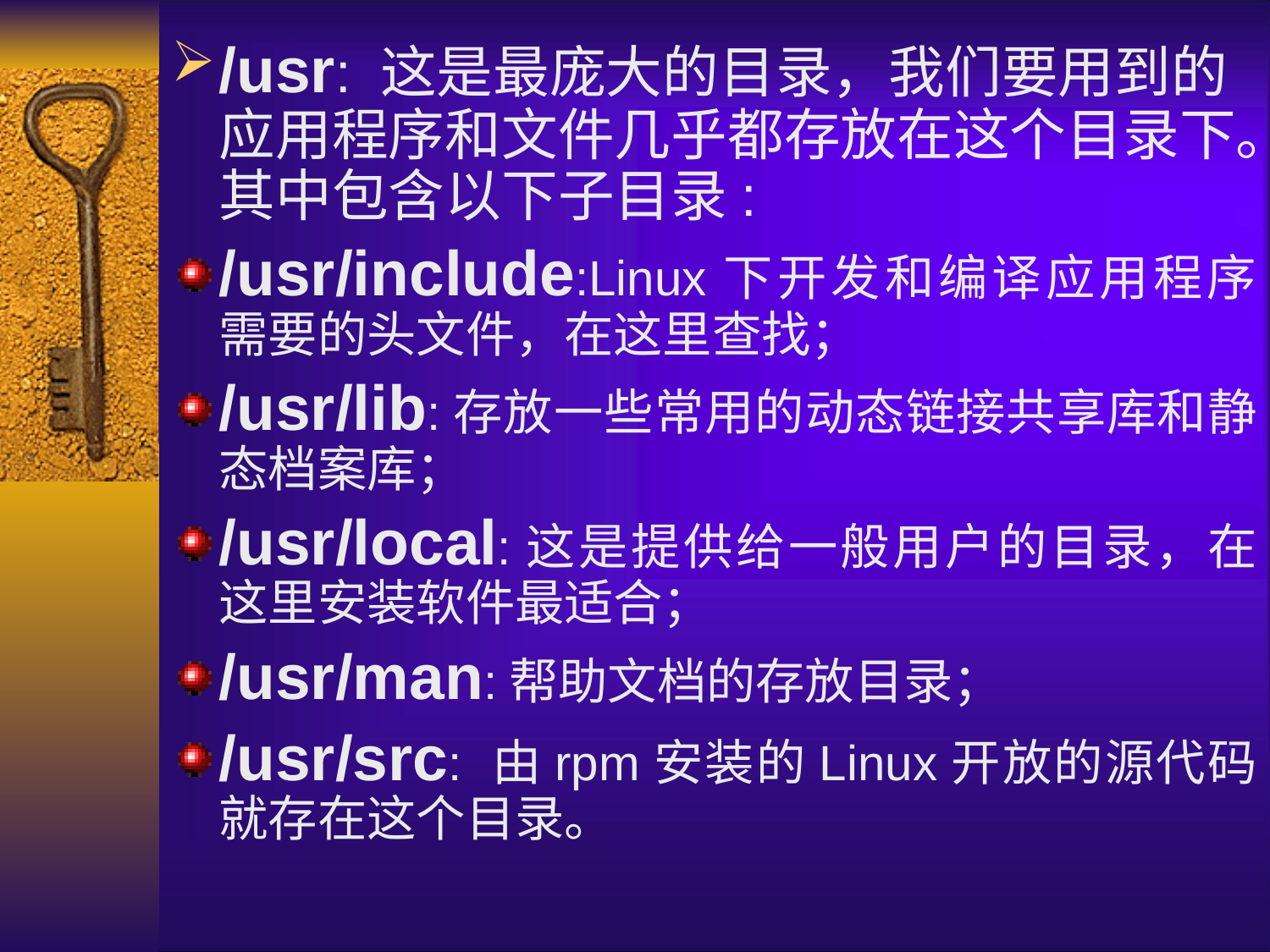

/usr: 这是最庞大的目录，我们要用到的应用程序和文件几乎都存放在这个目录下。其中包含以下子目录:
/usr/include:Linux下开发和编译应用程序需要的头文件，在这里查找；
/usr/lib:存放一些常用的动态链接共享库和静态档案库；
/usr/local:这是提供给一般用户的目录，在这里安装软件最适合；
/usr/man:帮助文档的存放目录；
/usr/src: 由rpm安装的Linux开放的源代码就存在这个目录。